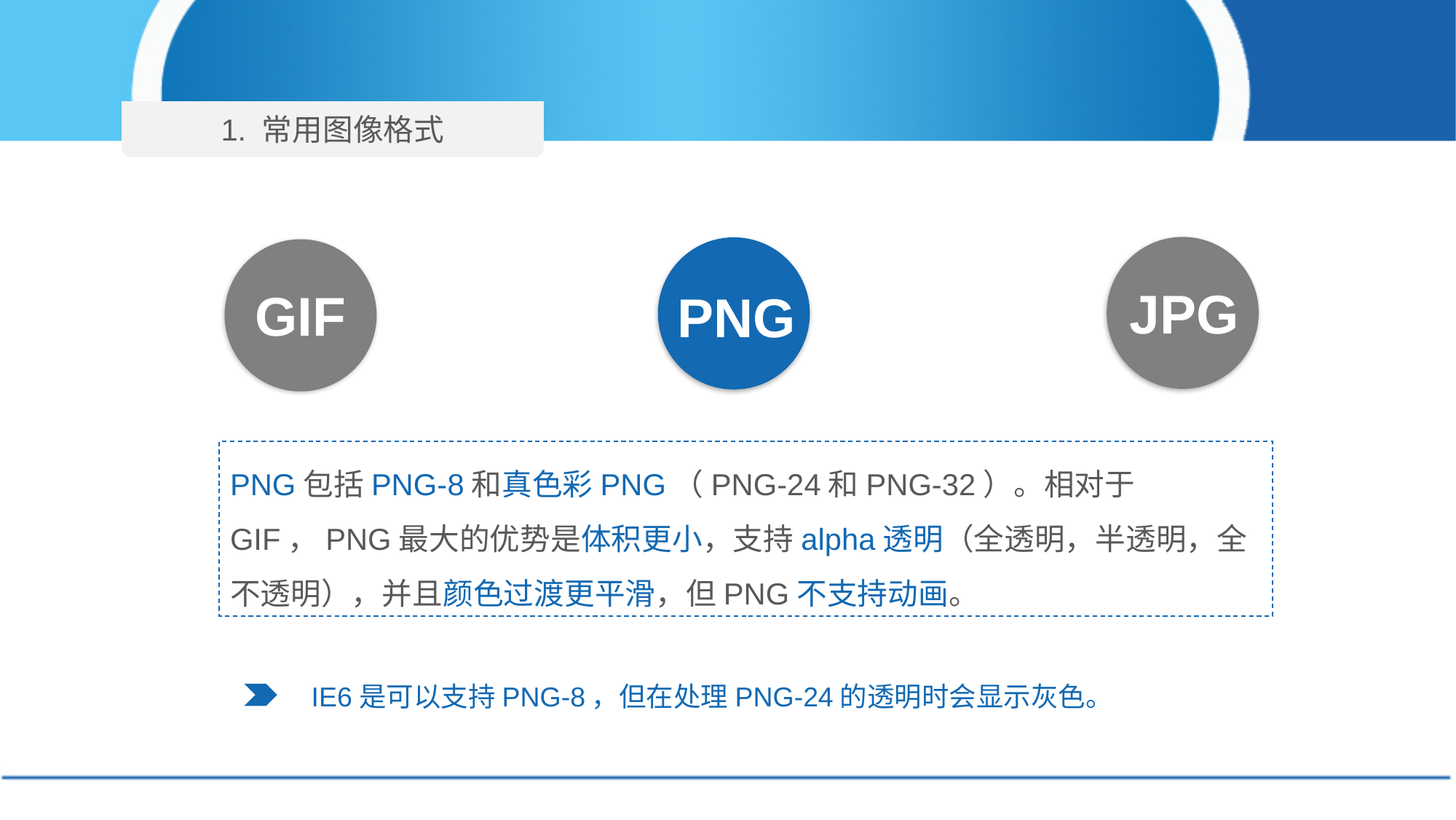

1. 常用图像格式

JPG

PNG

GIF
PNG包括PNG-8和真色彩PNG（PNG-24和PNG-32）。相对于GIF，PNG最大的优势是体积更小，支持alpha透明（全透明，半透明，全不透明），并且颜色过渡更平滑，但PNG不支持动画。
IE6是可以支持PNG-8，但在处理PNG-24的透明时会显示灰色。